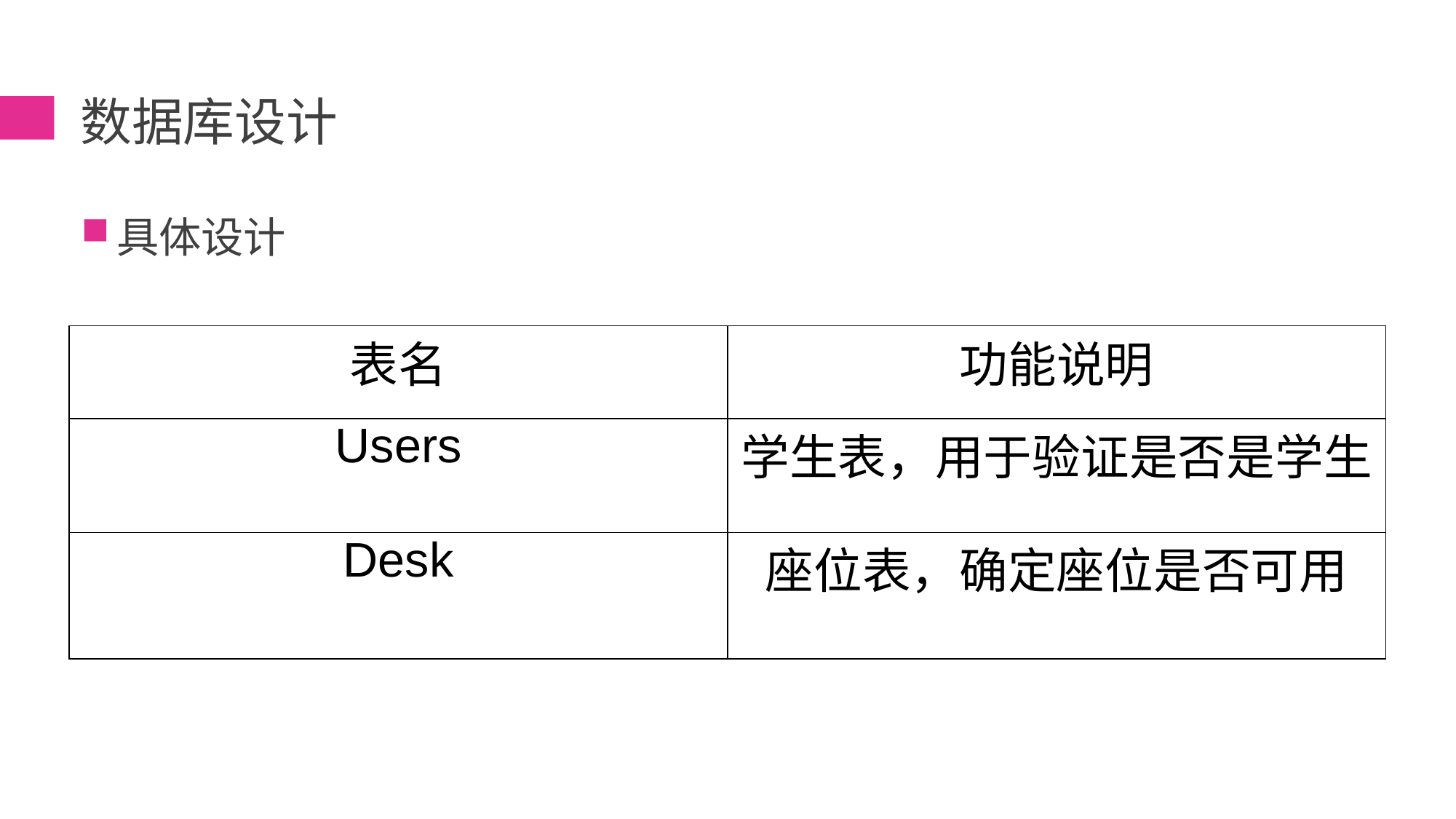

# 数据库设计
具体设计
| 表名 | 功能说明 |
| --- | --- |
| Users | 学生表，用于验证是否是学生 |
| Desk | 座位表，确定座位是否可用 |